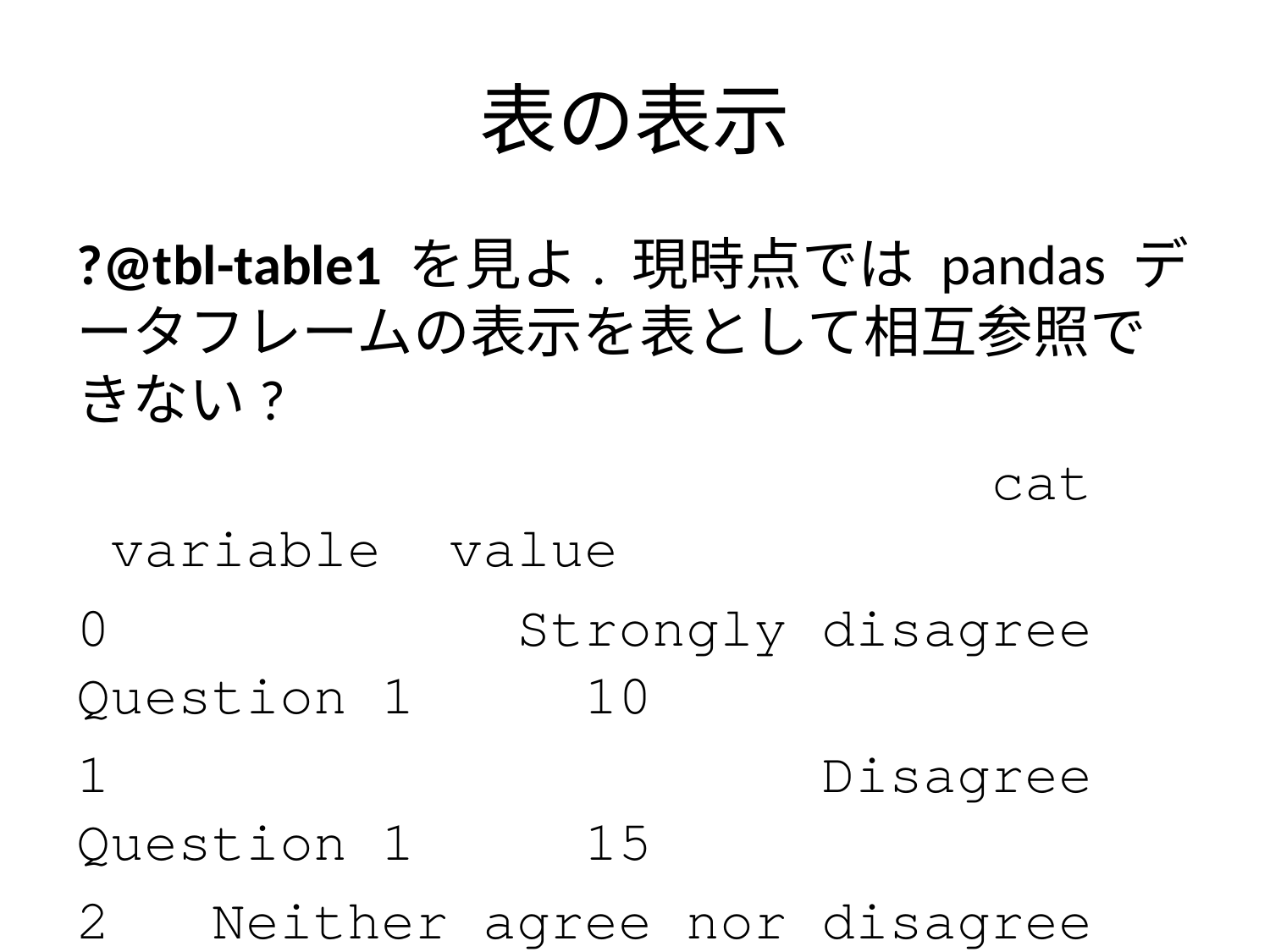

# 表の表示
?@tbl-table1 を見よ. 現時点では pandas データフレームの表示を表として相互参照できない?
                           cat    variable  value
0            Strongly disagree  Question 1     10
1                     Disagree  Question 1     15
2   Neither agree nor disagree  Question 1     17
3                        Agree  Question 1     32
4               Strongly agree  Question 1     26
5            Strongly disagree  Question 2     26
6                     Disagree  Question 2     22
7   Neither agree nor disagree  Question 2     29
8                        Agree  Question 2     10
9               Strongly agree  Question 2     13
10           Strongly disagree  Question 3     35
11                    Disagree  Question 3     37
12  Neither agree nor disagree  Question 3      7
13                       Agree  Question 3      2
14              Strongly agree  Question 3     19
15           Strongly disagree  Question 4     32
16                    Disagree  Question 4     11
17  Neither agree nor disagree  Question 4      9
18                       Agree  Question 4     15
19              Strongly agree  Question 4     33
20           Strongly disagree  Question 5     21
21                    Disagree  Question 5     29
22  Neither agree nor disagree  Question 5      5
23                       Agree  Question 5      5
24              Strongly agree  Question 5     40
25           Strongly disagree  Question 6      8
26                    Disagree  Question 6     19
27  Neither agree nor disagree  Question 6      5
28                       Agree  Question 6     30
29              Strongly agree  Question 6     38
文献引用
@R-quarto, @R-rmdja